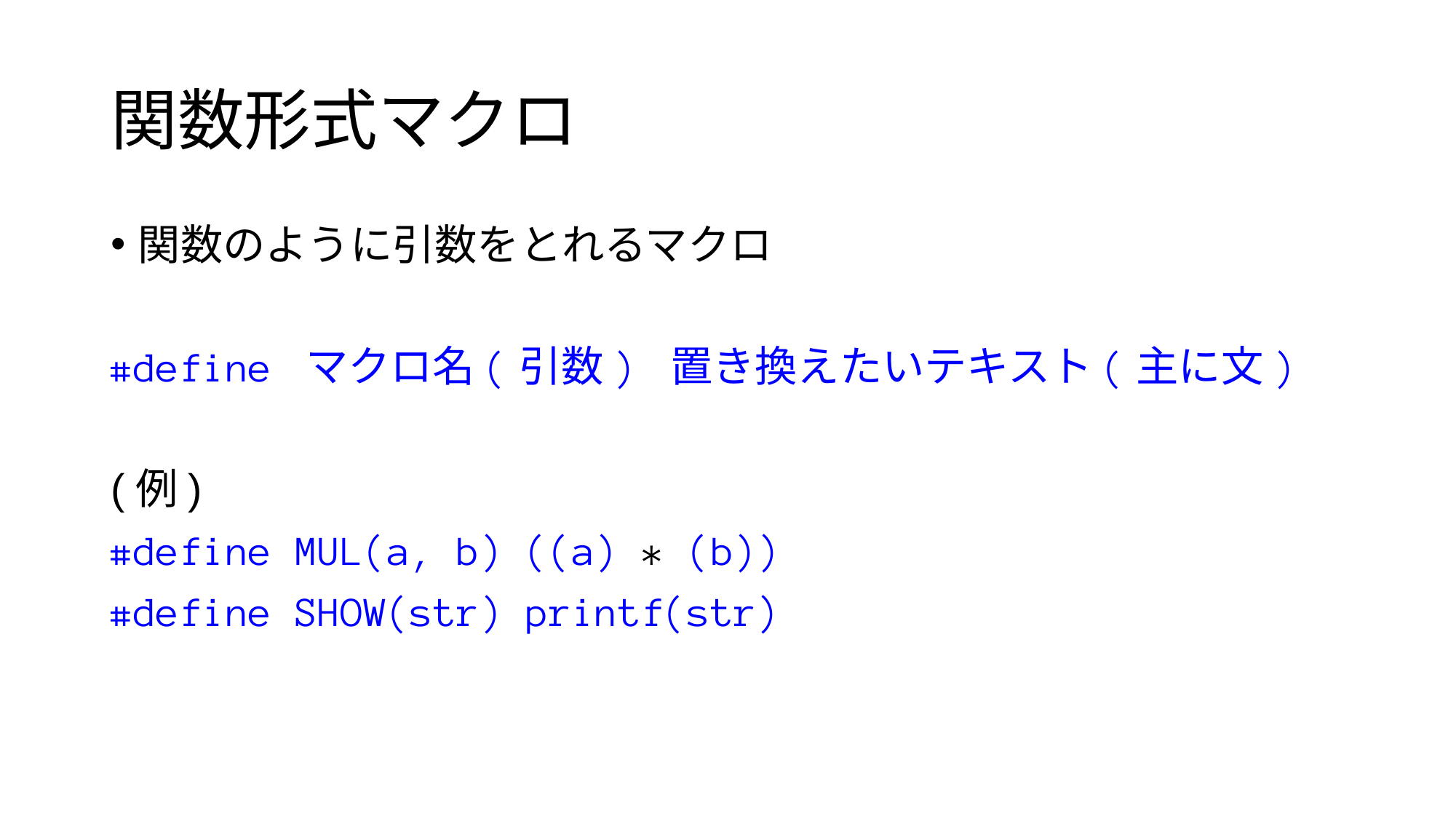

# 関数形式マクロ
関数のように引数をとれるマクロ

#define マクロ名(引数) 置き換えたいテキスト(主に文)

(例)
#define MUL(a, b) ((a) * (b))
#define SHOW(str) printf(str)